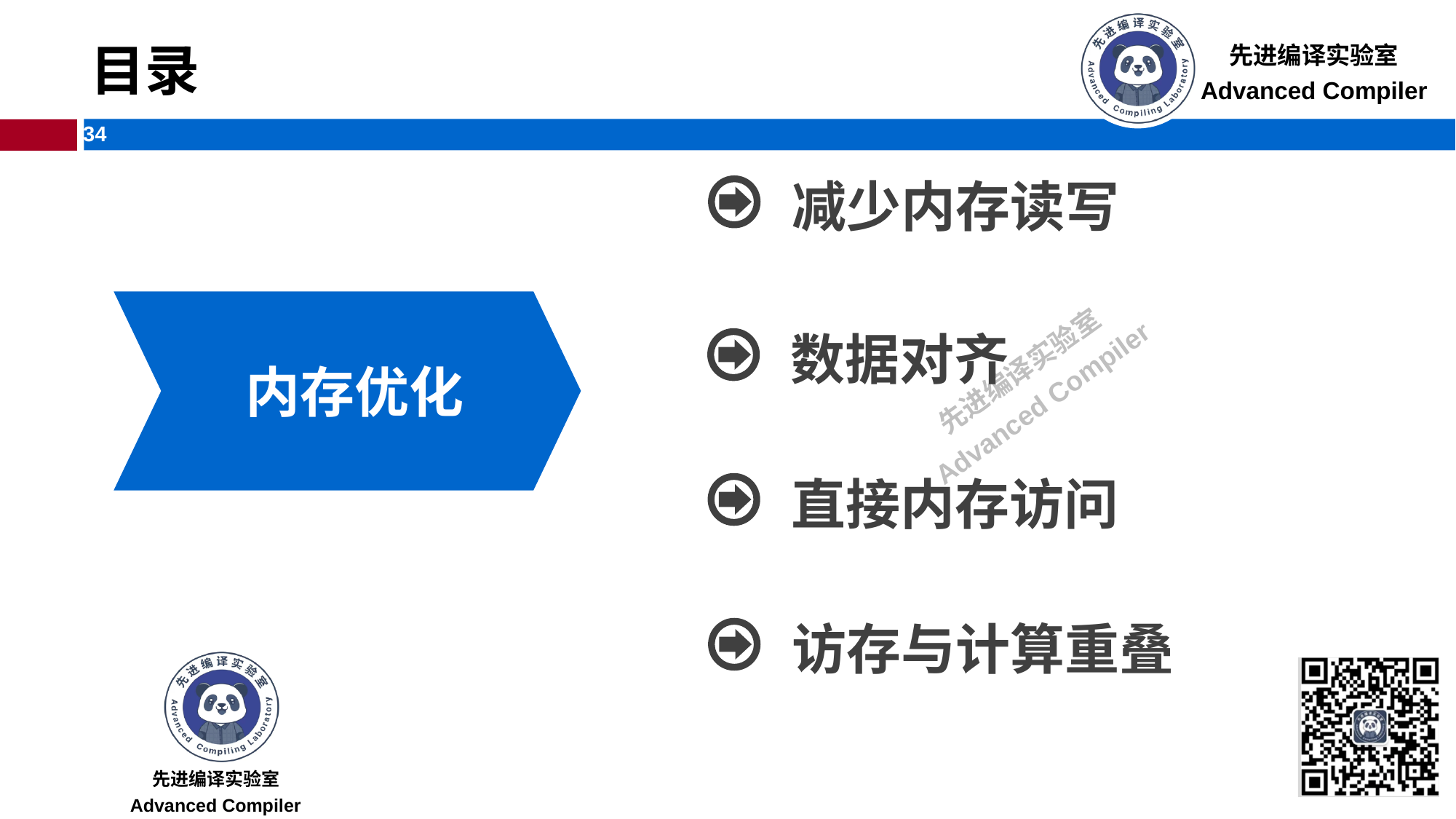

# 目录
减少内存读写

数据对齐

内存优化
直接内存访问

访存与计算重叠